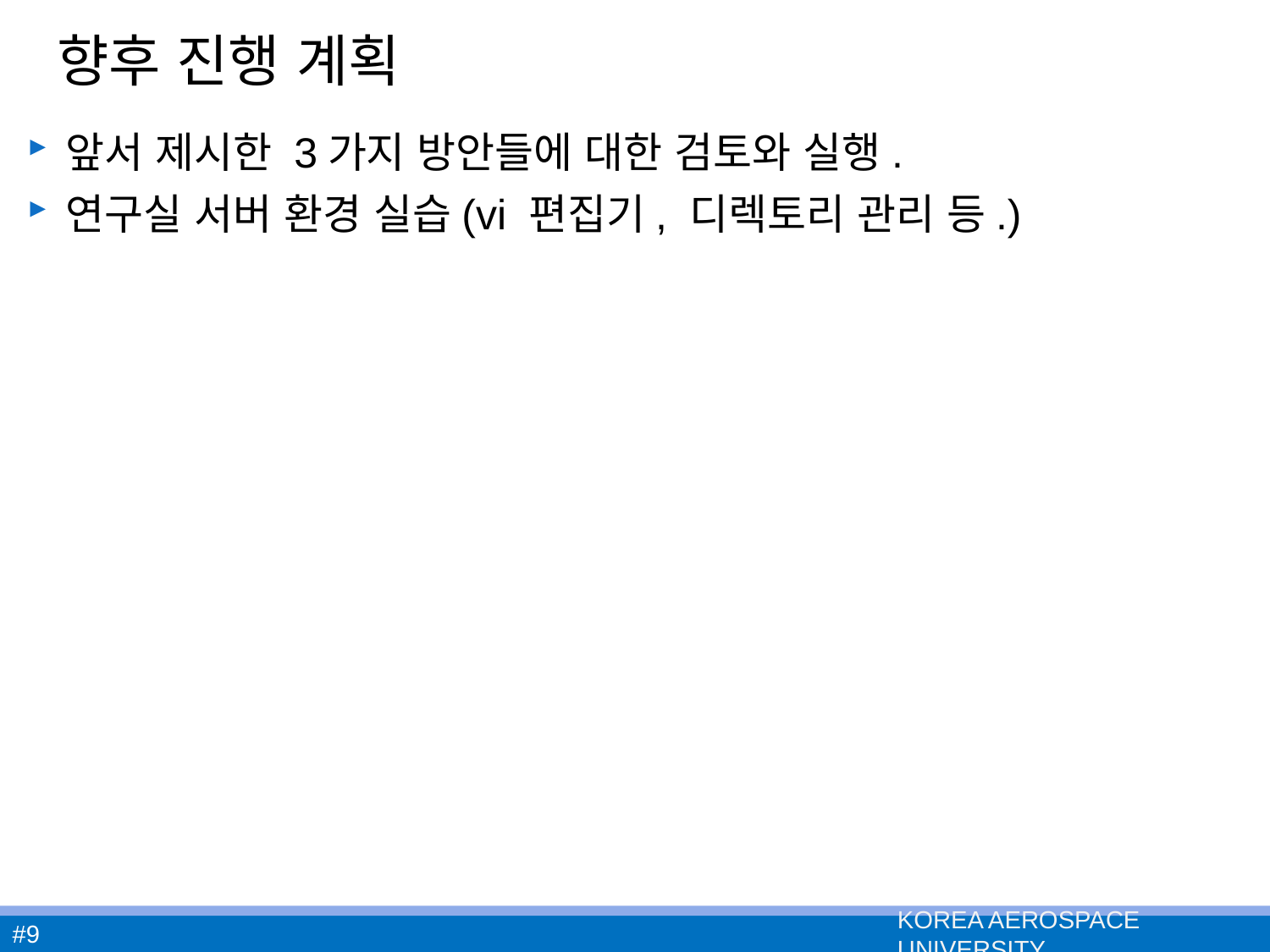

# 향후 진행 계획
앞서 제시한 3가지 방안들에 대한 검토와 실행.
연구실 서버 환경 실습(vi 편집기, 디렉토리 관리 등.)
#9